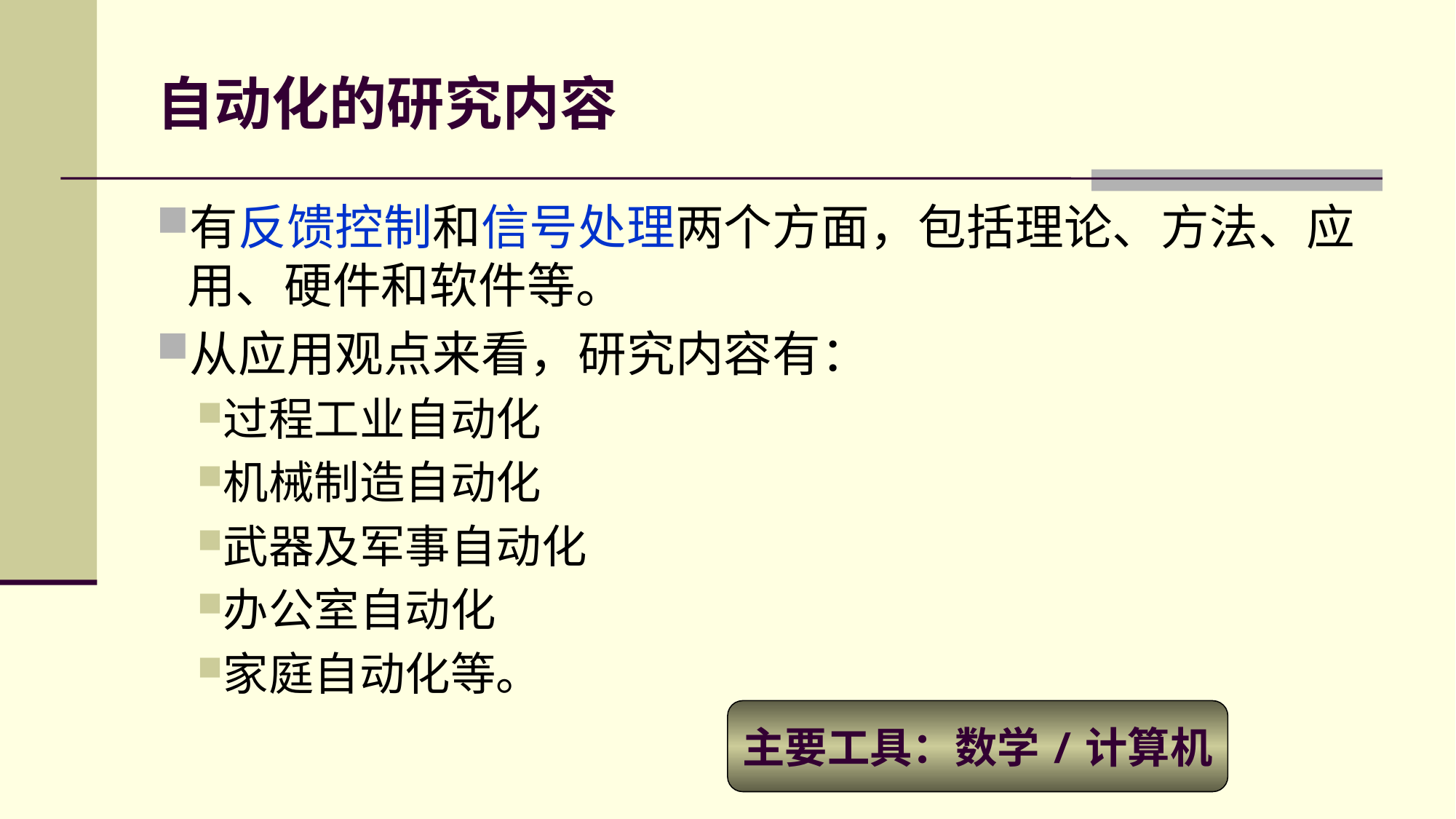

# 自动化的研究内容
有反馈控制和信号处理两个方面，包括理论、方法、应用、硬件和软件等。
从应用观点来看，研究内容有：
过程工业自动化
机械制造自动化
武器及军事自动化
办公室自动化
家庭自动化等。

主要工具：数学/计算机